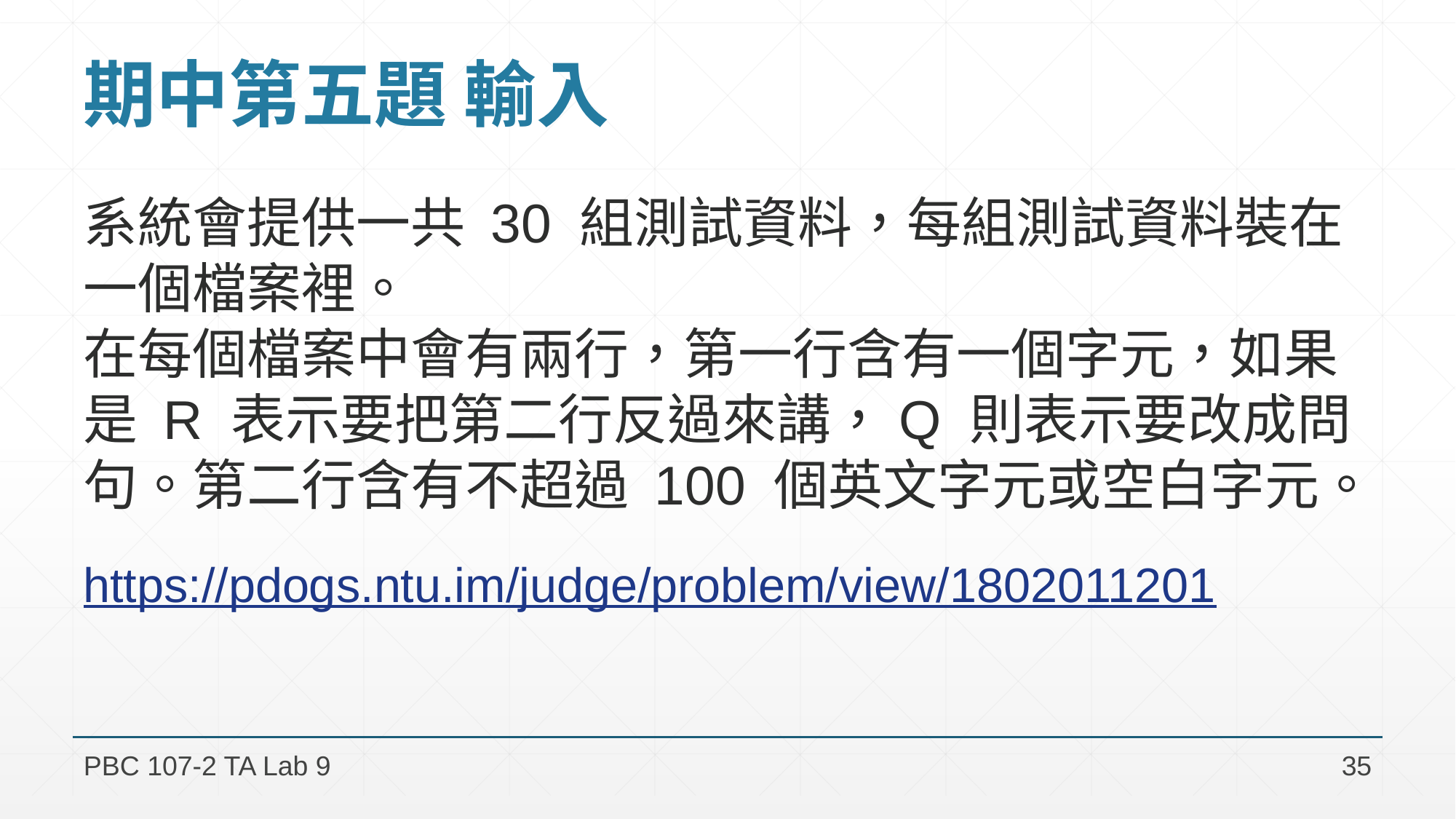

# 期中第五題 輸入
系統會提供一共 30 組測試資料，每組測試資料裝在一個檔案裡。
在每個檔案中會有兩行，第一行含有一個字元，如果是 R 表示要把第二行反過來講，Q 則表示要改成問句。第二行含有不超過 100 個英文字元或空白字元。
https://pdogs.ntu.im/judge/problem/view/1802011201
PBC 107-2 TA Lab 9
35